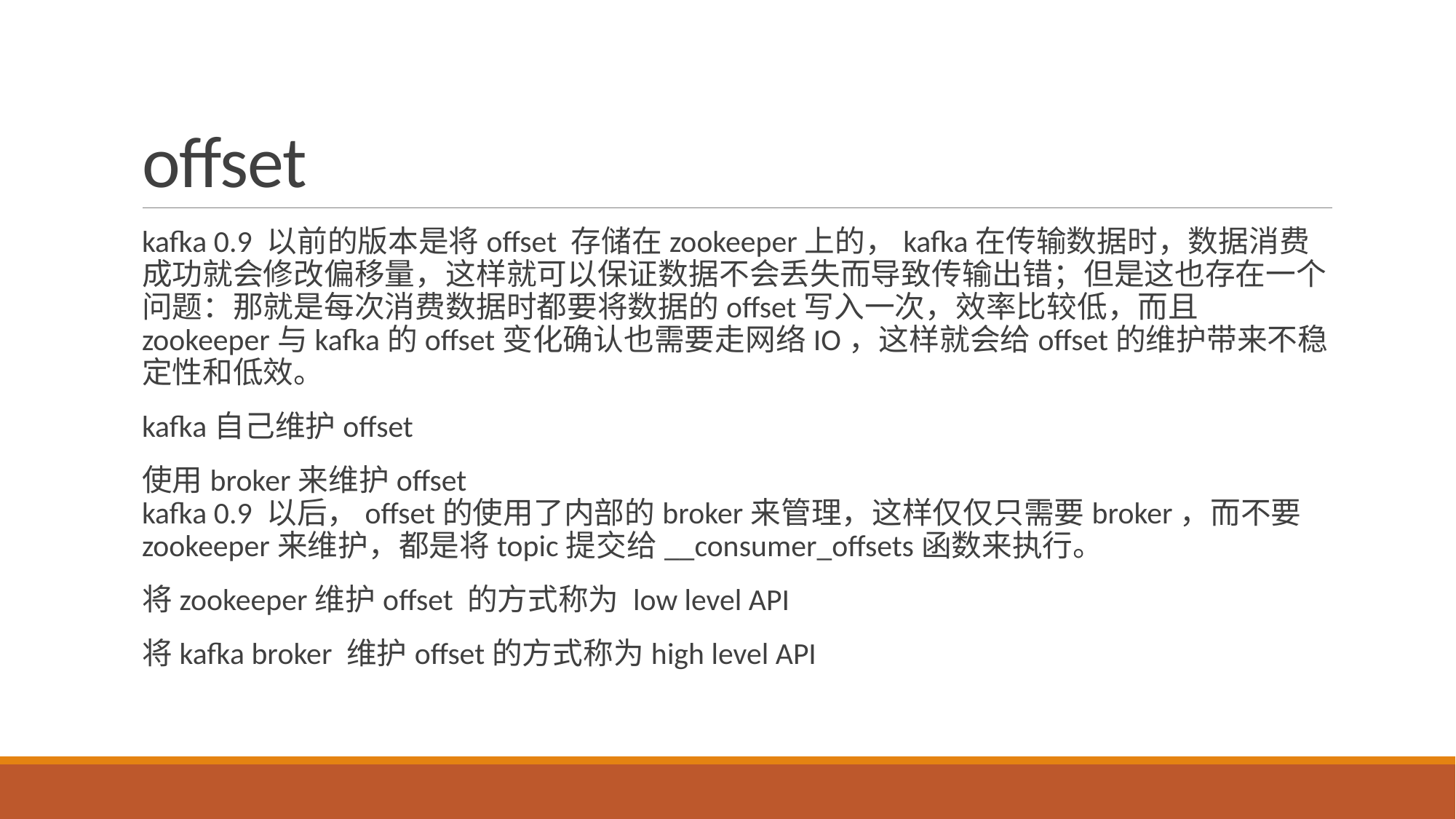

# offset
kafka 0.9 以前的版本是将offset 存储在zookeeper上的，kafka在传输数据时，数据消费成功就会修改偏移量，这样就可以保证数据不会丢失而导致传输出错；但是这也存在一个问题：那就是每次消费数据时都要将数据的offset写入一次，效率比较低，而且zookeeper与kafka的offset变化确认也需要走网络IO，这样就会给offset的维护带来不稳定性和低效。
kafka自己维护offset
使用broker来维护offset
kafka 0.9 以后，offset的使用了内部的broker来管理，这样仅仅只需要broker，而不要zookeeper来维护，都是将topic提交给__consumer_offsets函数来执行。
将zookeeper维护offset 的方式称为 low level API
将kafka broker 维护offset的方式称为high level API